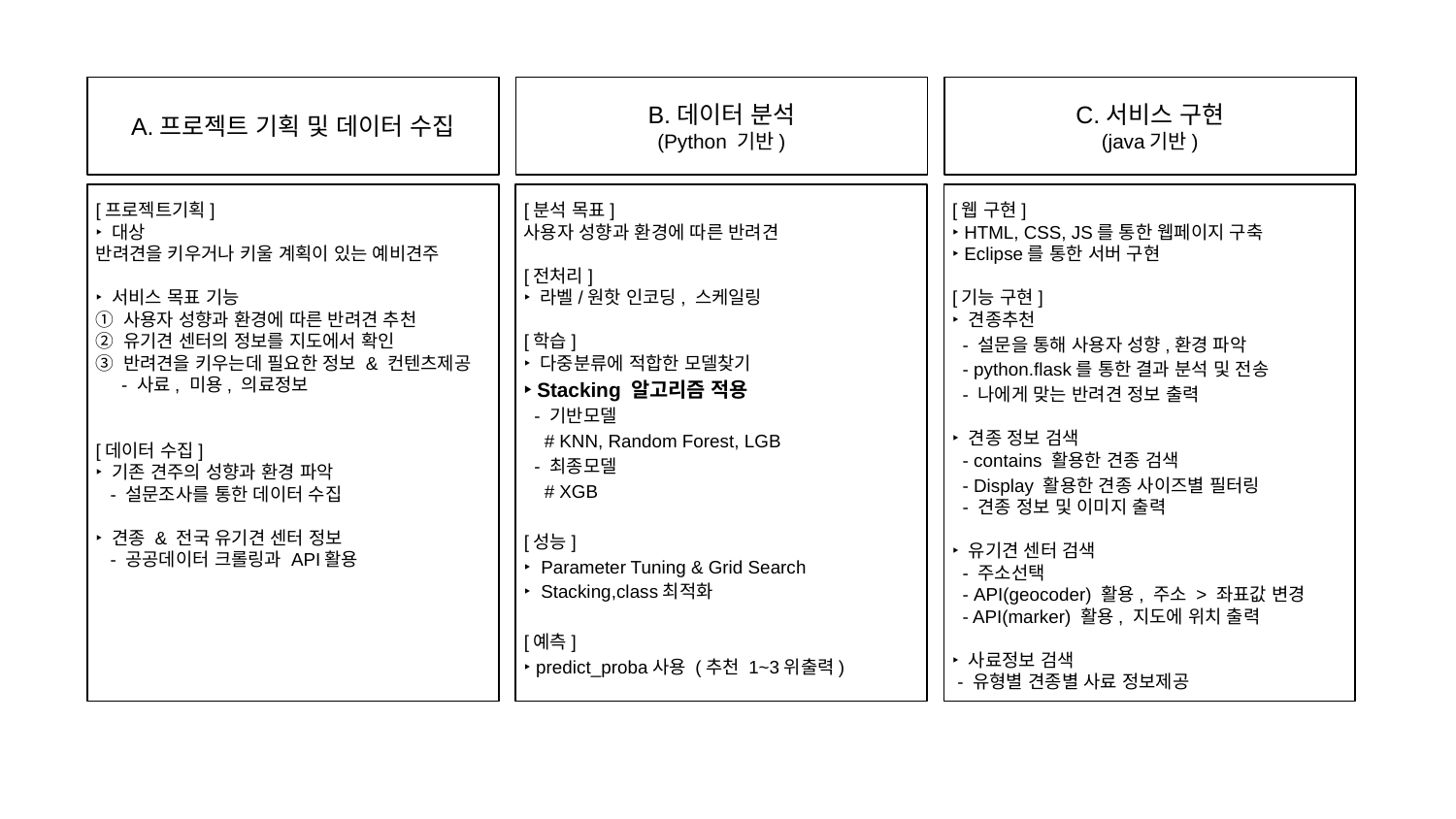

A.프로젝트 기획 및 데이터 수집
B.데이터 분석
(Python 기반)
C.서비스 구현
(java기반)
[프로젝트기획]
‣ 대상
반려견을 키우거나 키울 계획이 있는 예비견주

‣ 서비스 목표 기능
① 사용자 성향과 환경에 따른 반려견 추천
② 유기견 센터의 정보를 지도에서 확인
③ 반려견을 키우는데 필요한 정보 & 컨텐츠제공
     - 사료, 미용, 의료정보

[데이터 수집]
‣ 기존 견주의 성향과 환경 파악
  - 설문조사를 통한 데이터 수집
‣ 견종 & 전국 유기견 센터 정보
  - 공공데이터 크롤링과 API활용

[분석 목표]
사용자 성향과 환경에 따른 반려견

[전처리]
‣ 라벨/원핫 인코딩, 스케일링

[학습]
‣ 다중분류에 적합한 모델찾기
‣ Stacking 알고리즘 적용
  - 기반모델
    # KNN, Random Forest, LGB
  - 최종모델
    # XGB

[성능]
‣  Parameter Tuning & Grid Search
‣  Stacking,class최적화

[예측]
‣ predict_proba사용 (추천 1~3위출력)

[웹 구현]
‣ HTML, CSS, JS를 통한 웹페이지 구축
‣ Eclipse를 통한 서버 구현

[기능 구현]
‣ 견종추천
  - 설문을 통해 사용자 성향,환경 파악
  - python.flask를 통한 결과 분석 및 전송
  - 나에게 맞는 반려견 정보 출력

‣ 견종 정보 검색
  - contains 활용한 견종 검색
  - Display 활용한 견종 사이즈별 필터링
  - 견종 정보 및 이미지 출력
‣ 유기견 센터 검색
  - 주소선택
  - API(geocoder) 활용, 주소 > 좌표값 변경
  - API(marker) 활용, 지도에 위치 출력

‣ 사료정보 검색
 - 유형별 견종별 사료 정보제공